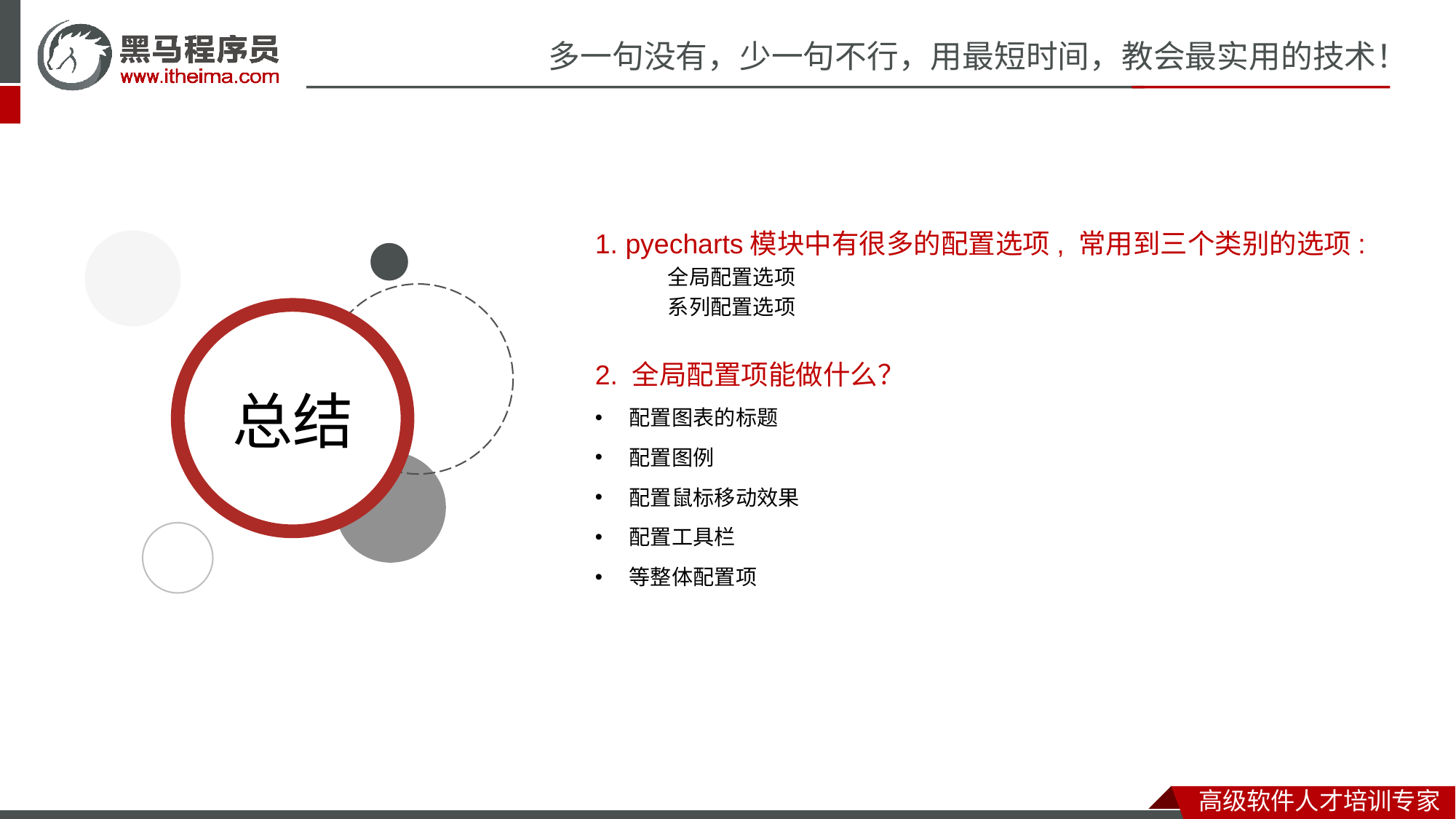

1. pyecharts模块中有很多的配置选项, 常用到三个类别的选项:
全局配置选项
系列配置选项
2. 全局配置项能做什么？
配置图表的标题
配置图例
配置鼠标移动效果
配置工具栏
等整体配置项